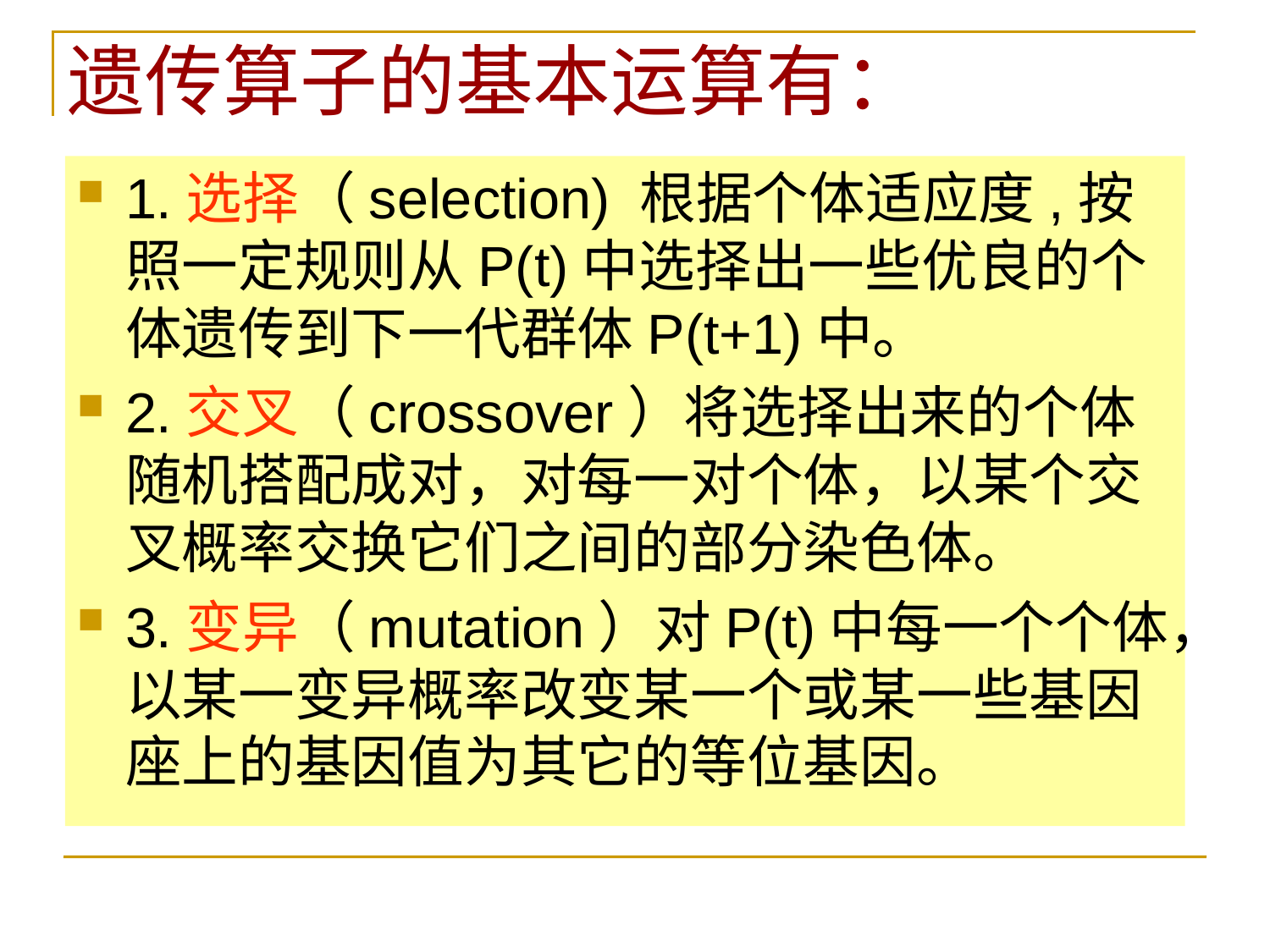

遗传算子的基本运算有：
1.选择（selection) 根据个体适应度,按照一定规则从P(t)中选择出一些优良的个体遗传到下一代群体P(t+1)中。
2.交叉（crossover）将选择出来的个体随机搭配成对，对每一对个体，以某个交叉概率交换它们之间的部分染色体。
3.变异（mutation）对P(t)中每一个个体，以某一变异概率改变某一个或某一些基因座上的基因值为其它的等位基因。